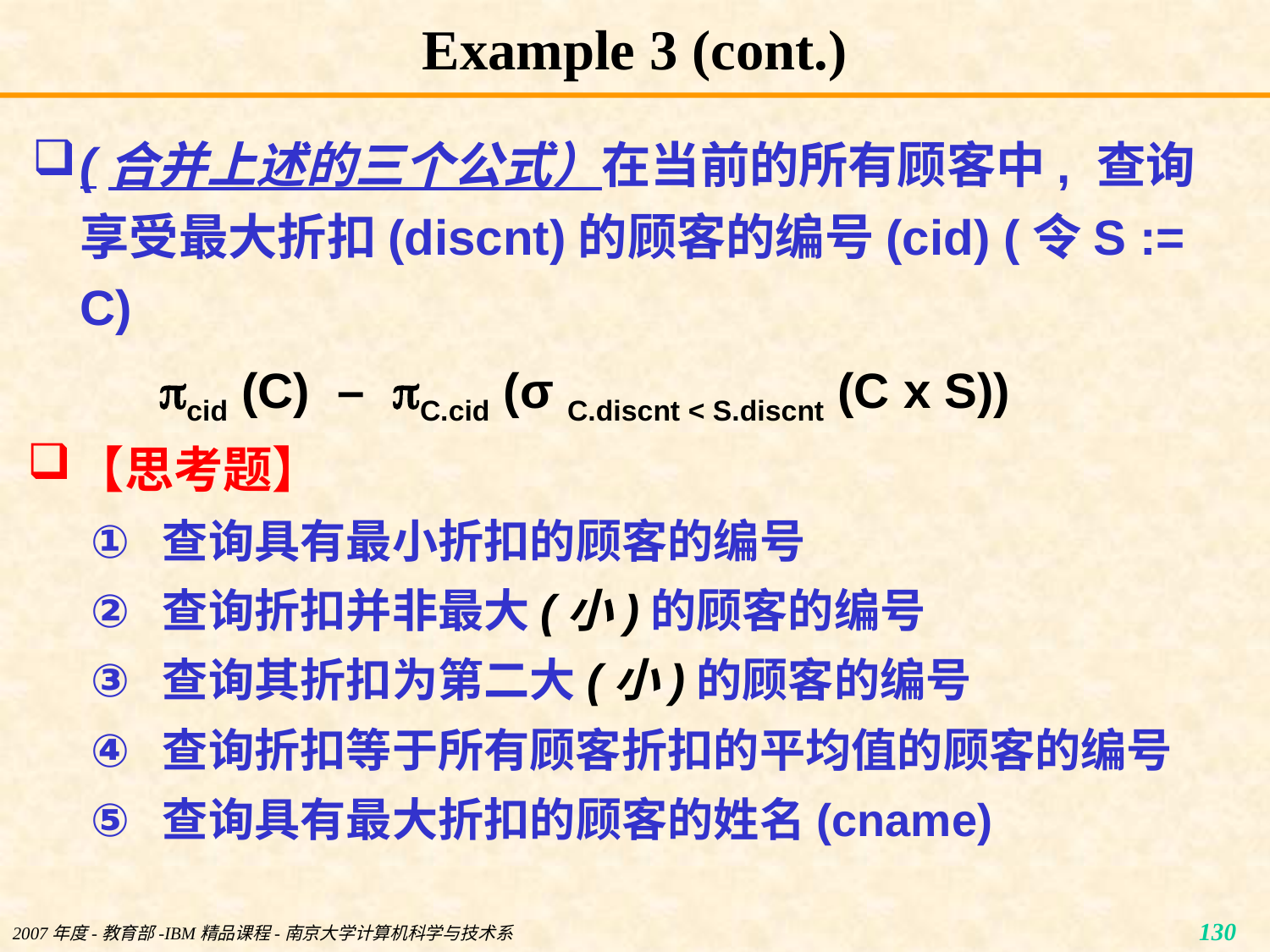

# Example 3 (cont.)
(合并上述的三个公式）在当前的所有顾客中, 查询享受最大折扣(discnt)的顾客的编号(cid) (令S := C)
πcid (C)  –  πC.cid (σ C.discnt < S.discnt (C x S))
【思考题】
查询具有最小折扣的顾客的编号
查询折扣并非最大(小)的顾客的编号
查询其折扣为第二大(小)的顾客的编号
查询折扣等于所有顾客折扣的平均值的顾客的编号
查询具有最大折扣的顾客的姓名(cname)
130
2007年度-教育部-IBM精品课程-南京大学计算机科学与技术系